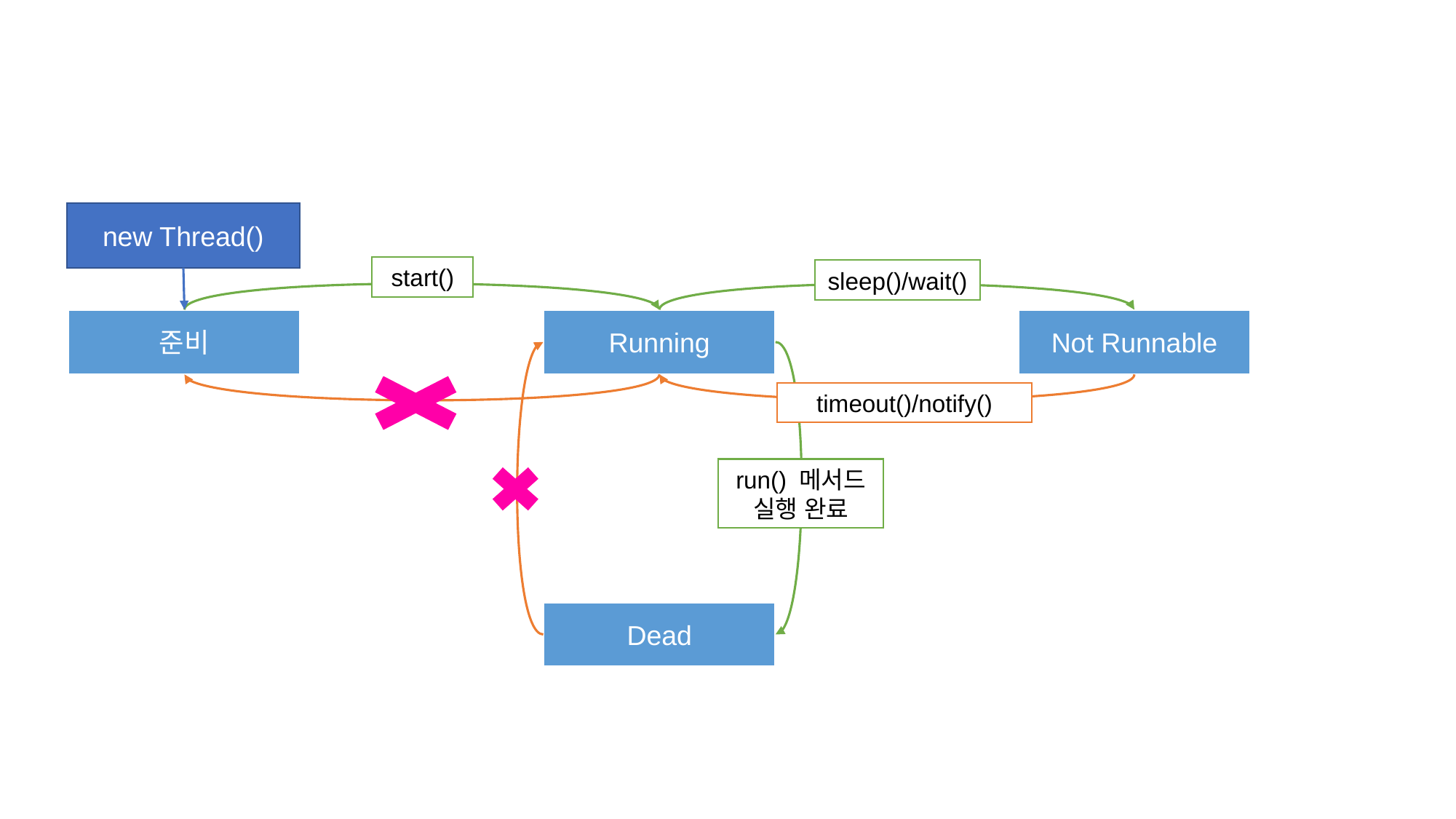

new Thread()
start()
sleep()/wait()
준비
Running
Not Runnable

timeout()/notify()
run() 메서드
실행 완료

Running
Dead